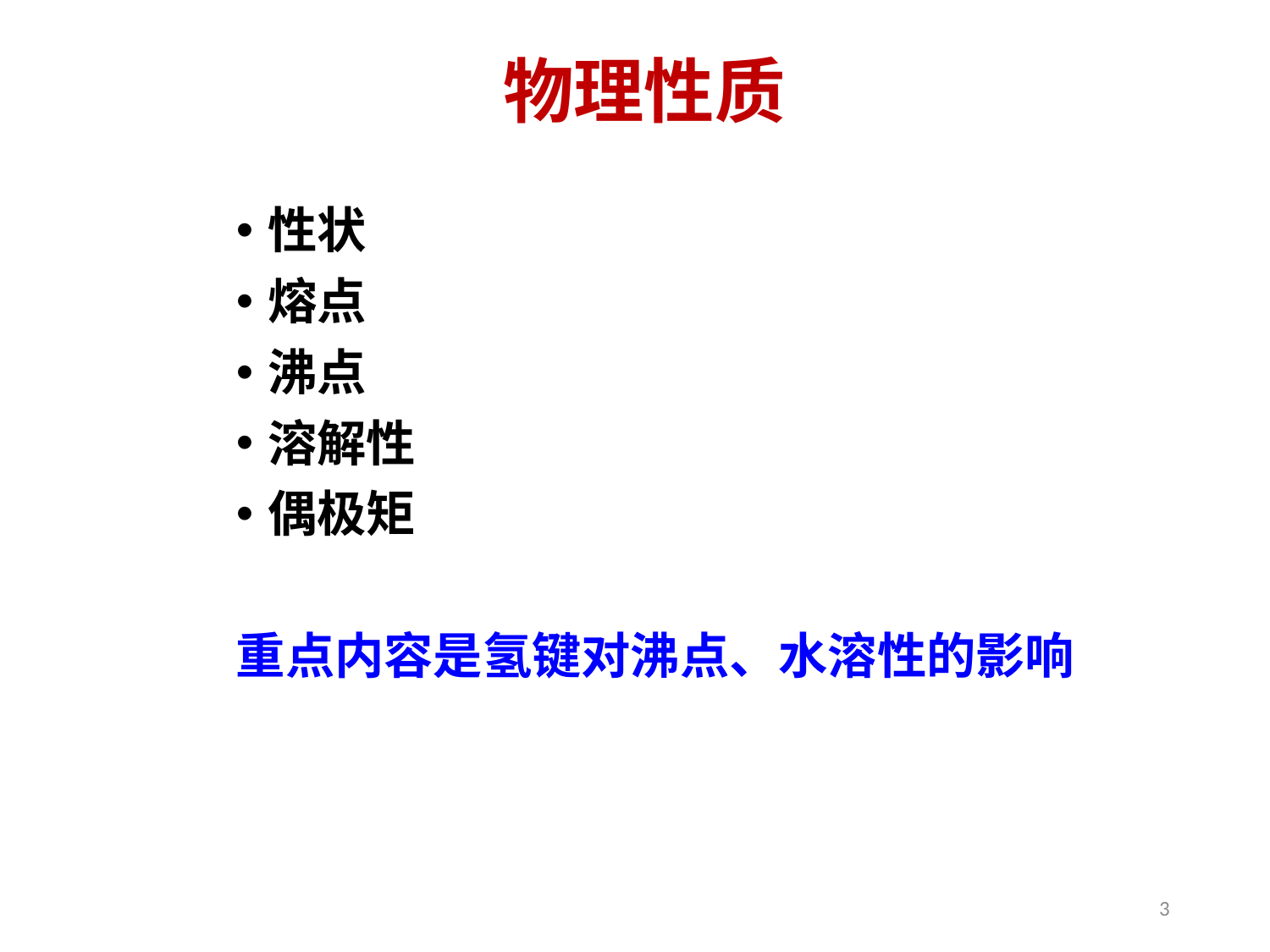

# 物理性质
性状
熔点
沸点
溶解性
偶极矩

重点内容是氢键对沸点、水溶性的影响
3